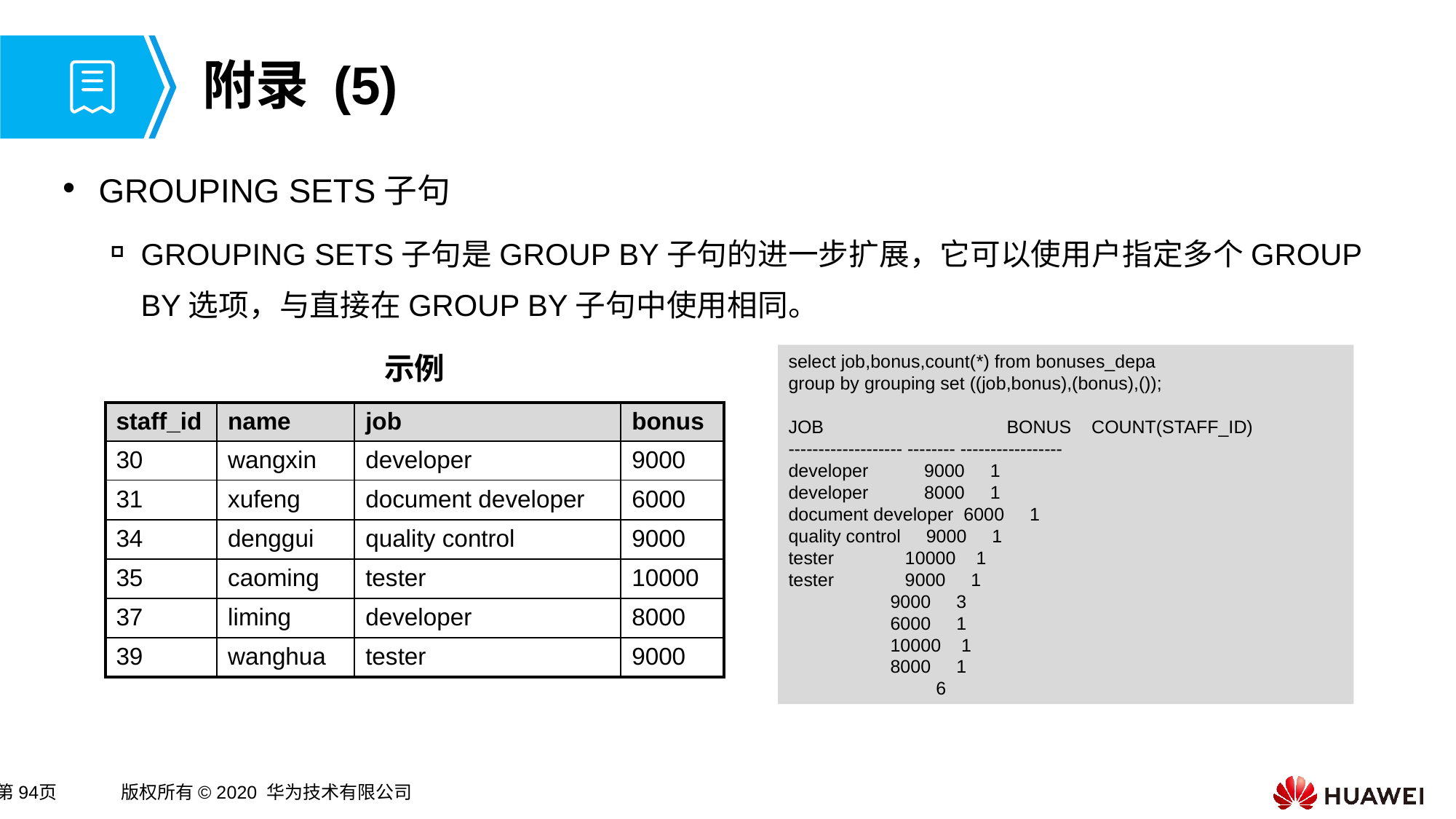

# 附录 (5)
GROUPING SETS子句
GROUPING SETS子句是GROUP BY子句的进一步扩展，它可以使用户指定多个GROUP BY选项，与直接在GROUP BY子句中使用相同。

select job,bonus,count(*) from bonuses_depa
group by grouping set ((job,bonus),(bonus),());

JOB		BONUS    COUNT(STAFF_ID)
------------------- -------- -----------------
developer           9000     1
developer           8000     1
document developer  6000     1
quality control     9000     1
tester              10000    1
tester              9000     1
                    9000     3
                    6000     1
                    10000    1
                    8000     1
                             6
示例
| staff\_id | name | job | bonus |
| --- | --- | --- | --- |
| 30 | wangxin | developer | 9000 |
| 31 | xufeng | document developer | 6000 |
| 34 | denggui | quality control | 9000 |
| 35 | caoming | tester | 10000 |
| 37 | liming | developer | 8000 |
| 39 | wanghua | tester | 9000 |